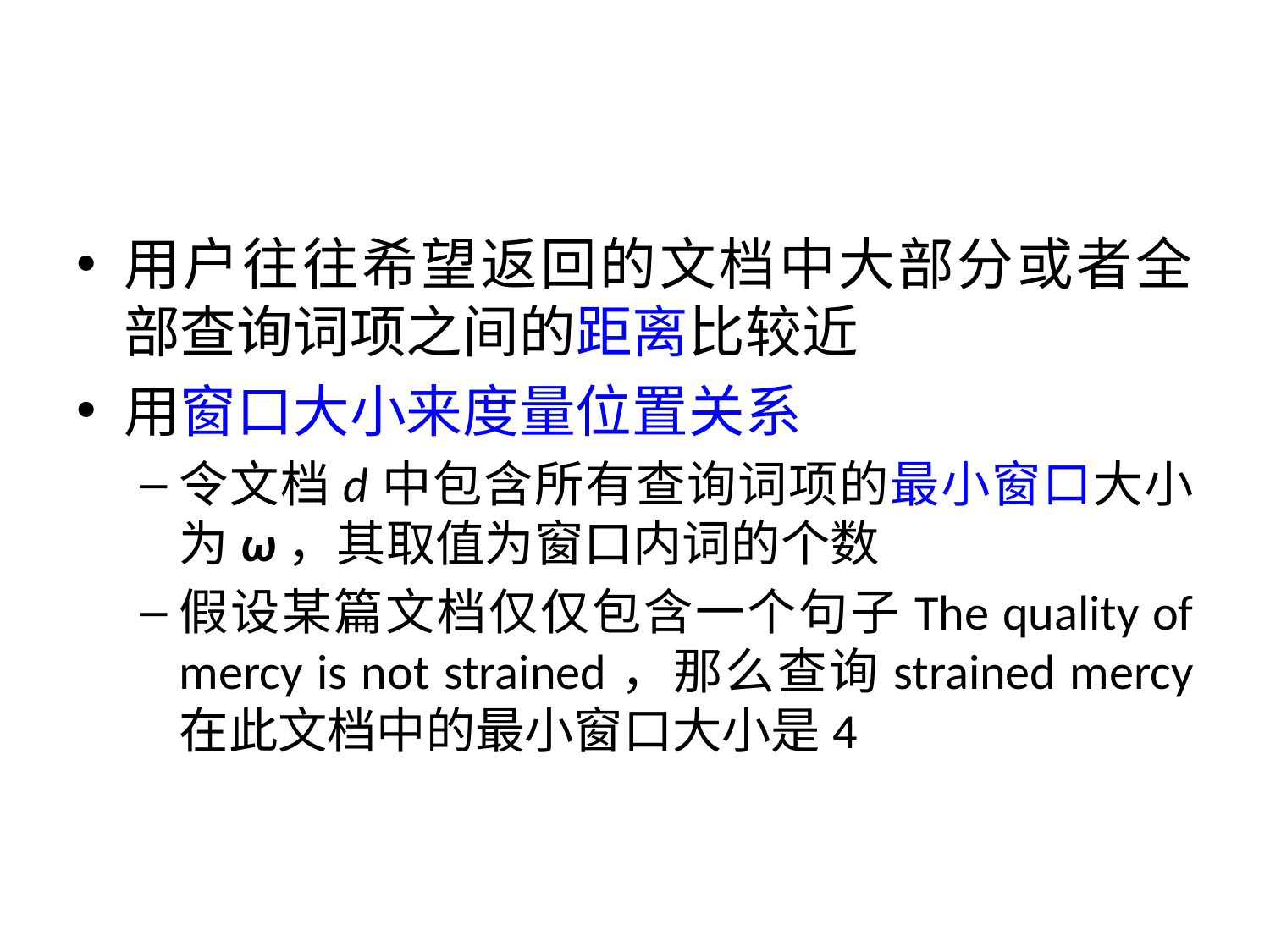

#
用户往往希望返回的文档中大部分或者全部查询词项之间的距离比较近
用窗口大小来度量位置关系
令文档d中包含所有查询词项的最小窗口大小为ω，其取值为窗口内词的个数
假设某篇文档仅仅包含一个句子The quality of mercy is not strained，那么查询strained mercy 在此文档中的最小窗口大小是4